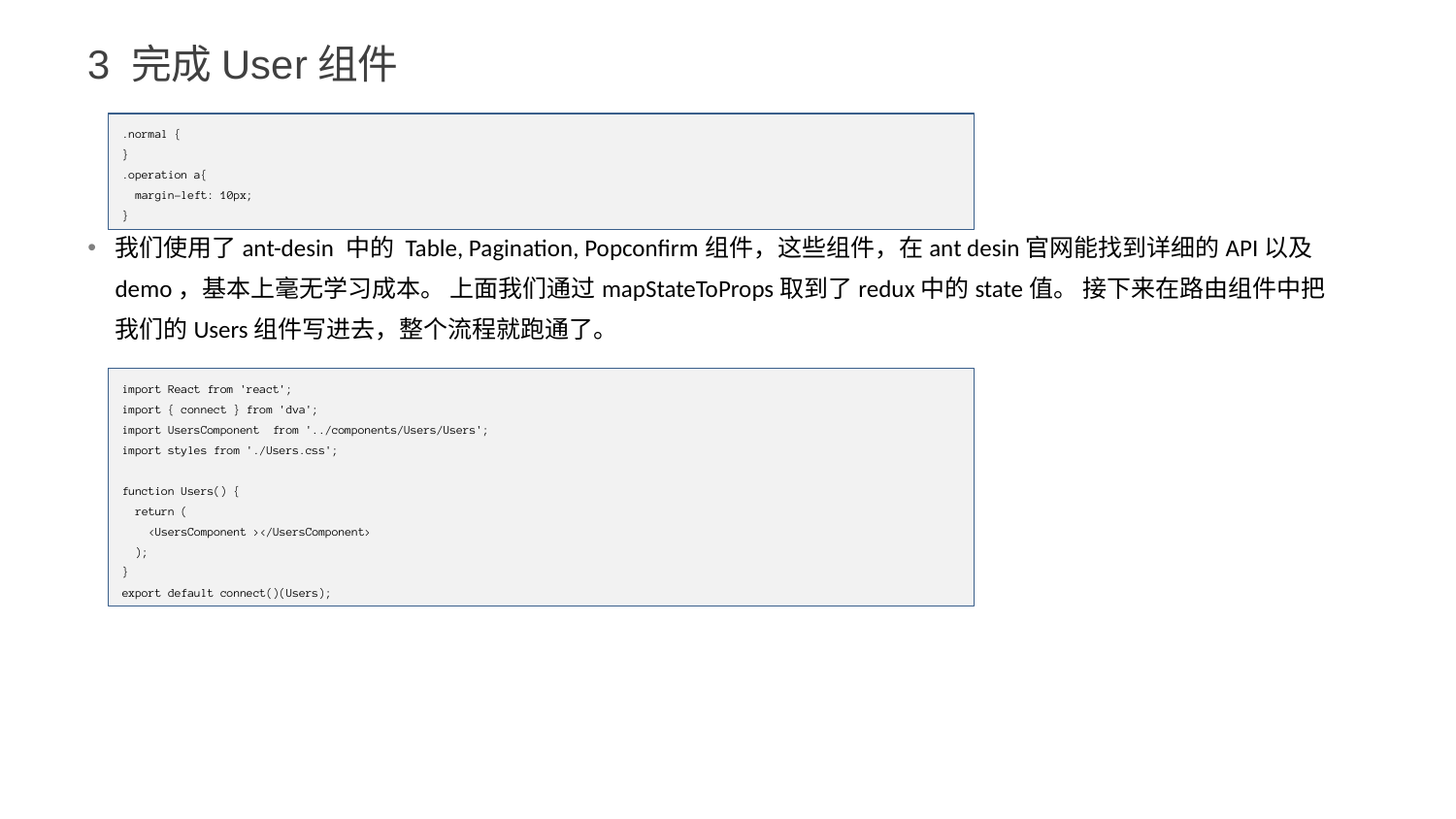

3 完成User组件

我们使用了ant-desin 中的 Table, Pagination, Popconfirm组件，这些组件，在ant desin官网能找到详细的API以及demo，基本上毫无学习成本。 上面我们通过mapStateToProps取到了redux中的state值。 接下来在路由组件中把我们的Users组件写进去，整个流程就跑通了。

.normal {
}
.operation a{
  margin-left: 10px;
}
import React from 'react';
import { connect } from 'dva';
import UsersComponent  from '../components/Users/Users';
import styles from './Users.css';

function Users() {
  return (
    <UsersComponent ></UsersComponent>
  );
}
export default connect()(Users);